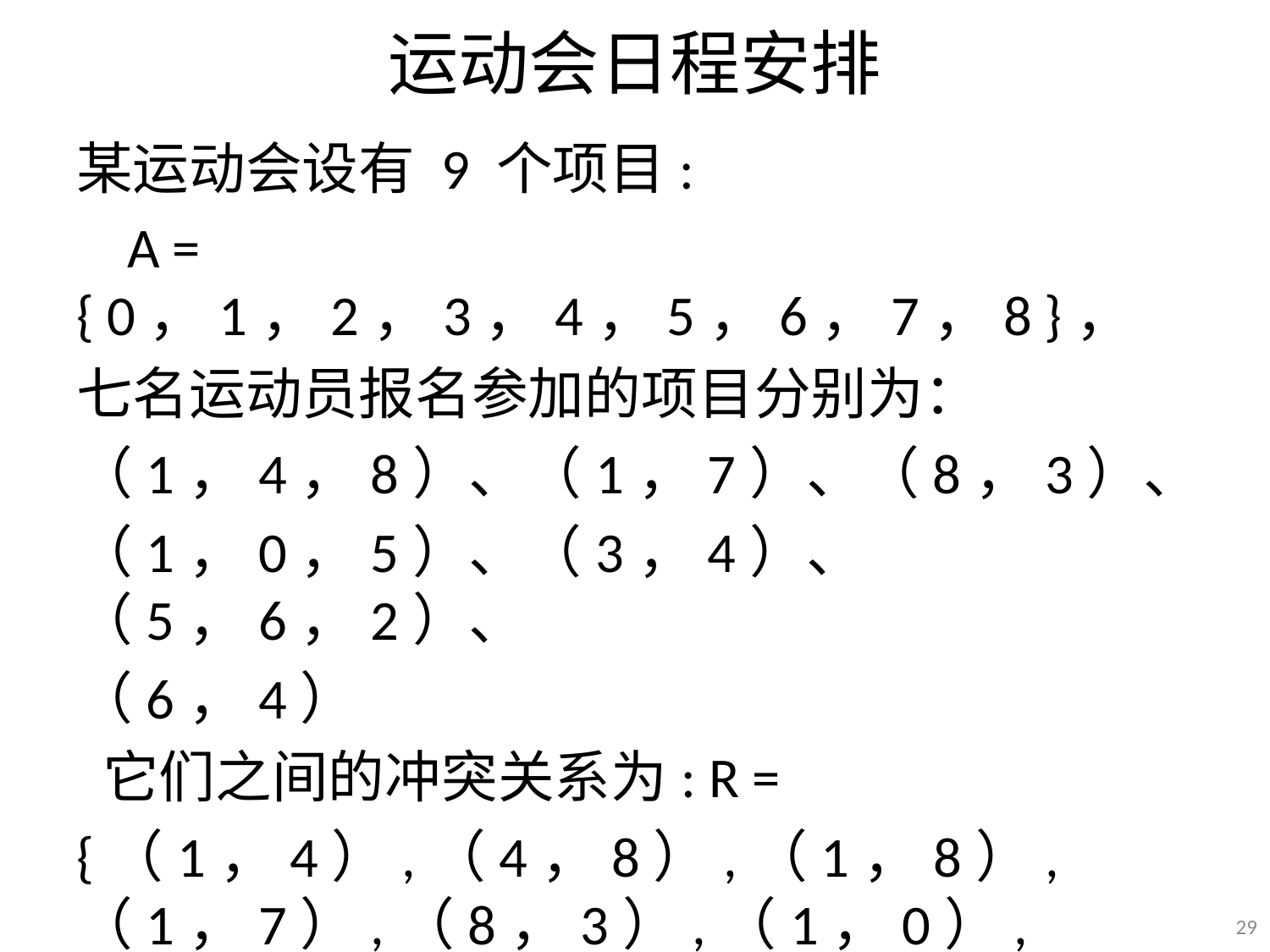

# 运动会日程安排
某运动会设有 9 个项目:
    A = { 0，1，2，3，4，5，6，7，8 }，
七名运动员报名参加的项目分别为：
（1，4，8）、（1，7）、（8，3）、
（1，0，5）、（3，4）、（5，6，2）、
（6，4）
 它们之间的冲突关系为: R =
{（1，4）,（4，8）,（1，8）,（1，7）,（8，3）,（1，0）,（0，5）,（1，5）,（3，4）,（5，6）,（5，2）,（6，2）,（6，4）}
29